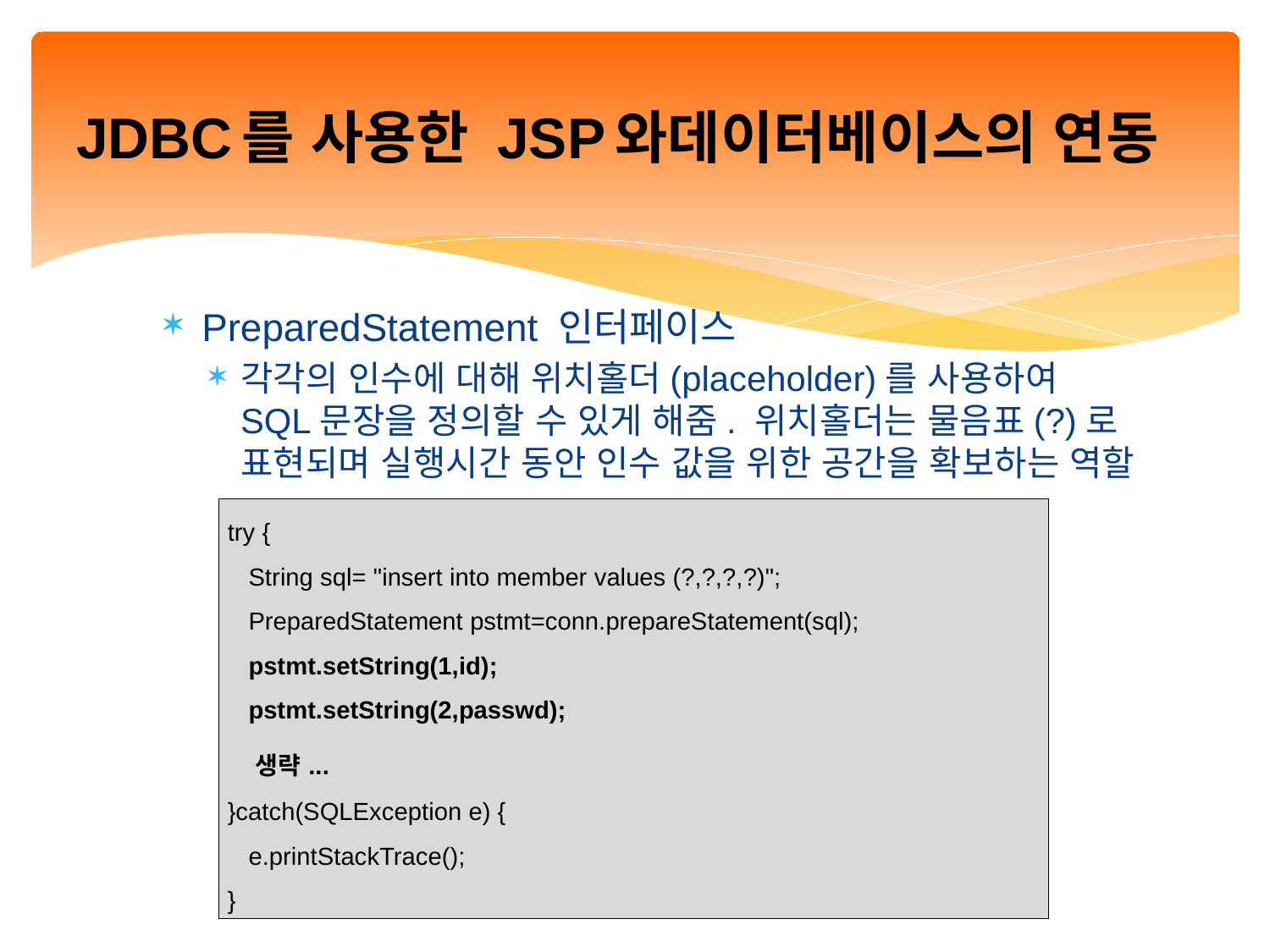

# JDBC를 사용한 JSP와데이터베이스의 연동
PreparedStatement 인터페이스
각각의 인수에 대해 위치홀더(placeholder)를 사용하여 SQL문장을 정의할 수 있게 해줌. 위치홀더는 물음표(?)로 표현되며 실행시간 동안 인수 값을 위한 공간을 확보하는 역할
| try { String sql= "insert into member values (?,?,?,?)"; PreparedStatement pstmt=conn.prepareStatement(sql); pstmt.setString(1,id); pstmt.setString(2,passwd); 생략... }catch(SQLException e) { e.printStackTrace(); } |
| --- |